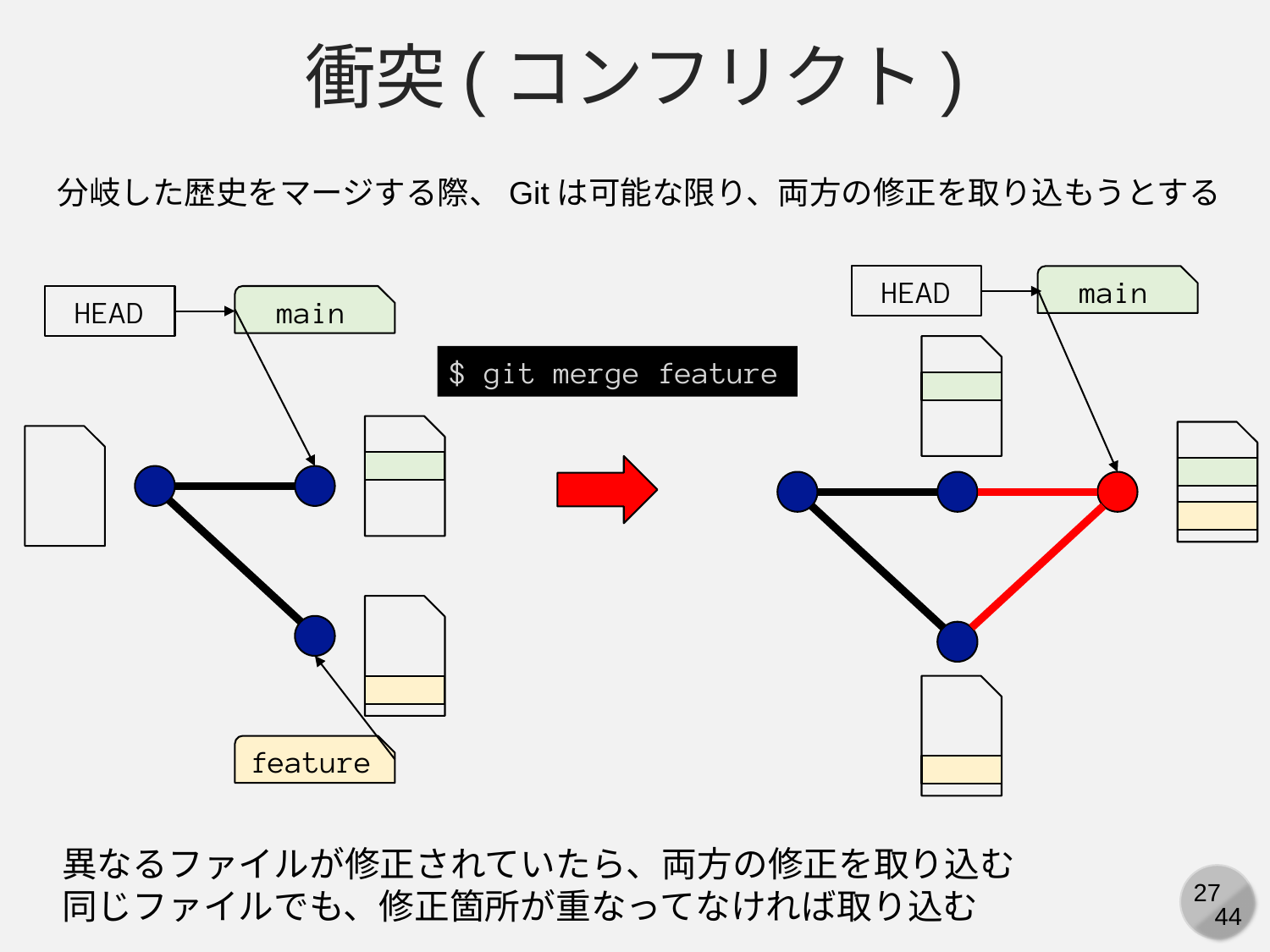

衝突(コンフリクト)
分岐した歴史をマージする際、Gitは可能な限り、両方の修正を取り込もうとする
HEAD
main
HEAD
main

$ git merge feature

feature
異なるファイルが修正されていたら、両方の修正を取り込む
同じファイルでも、修正箇所が重なってなければ取り込む